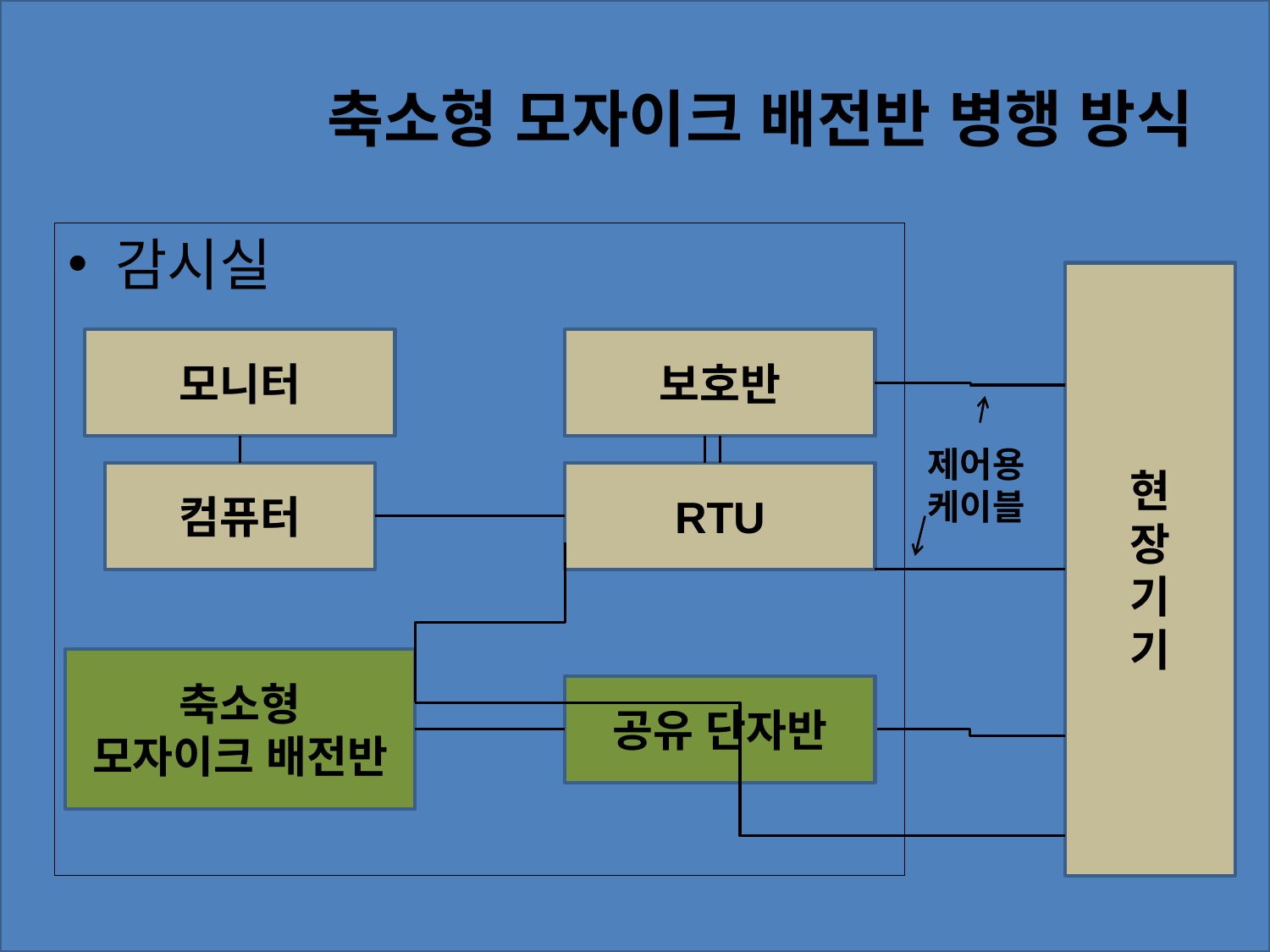

# 축소형 모자이크 배전반 병행 방식
감시실
현
장
기
기
모니터
보호반
제어용 케이블
컴퓨터
RTU
축소형
모자이크 배전반
공유 단자반